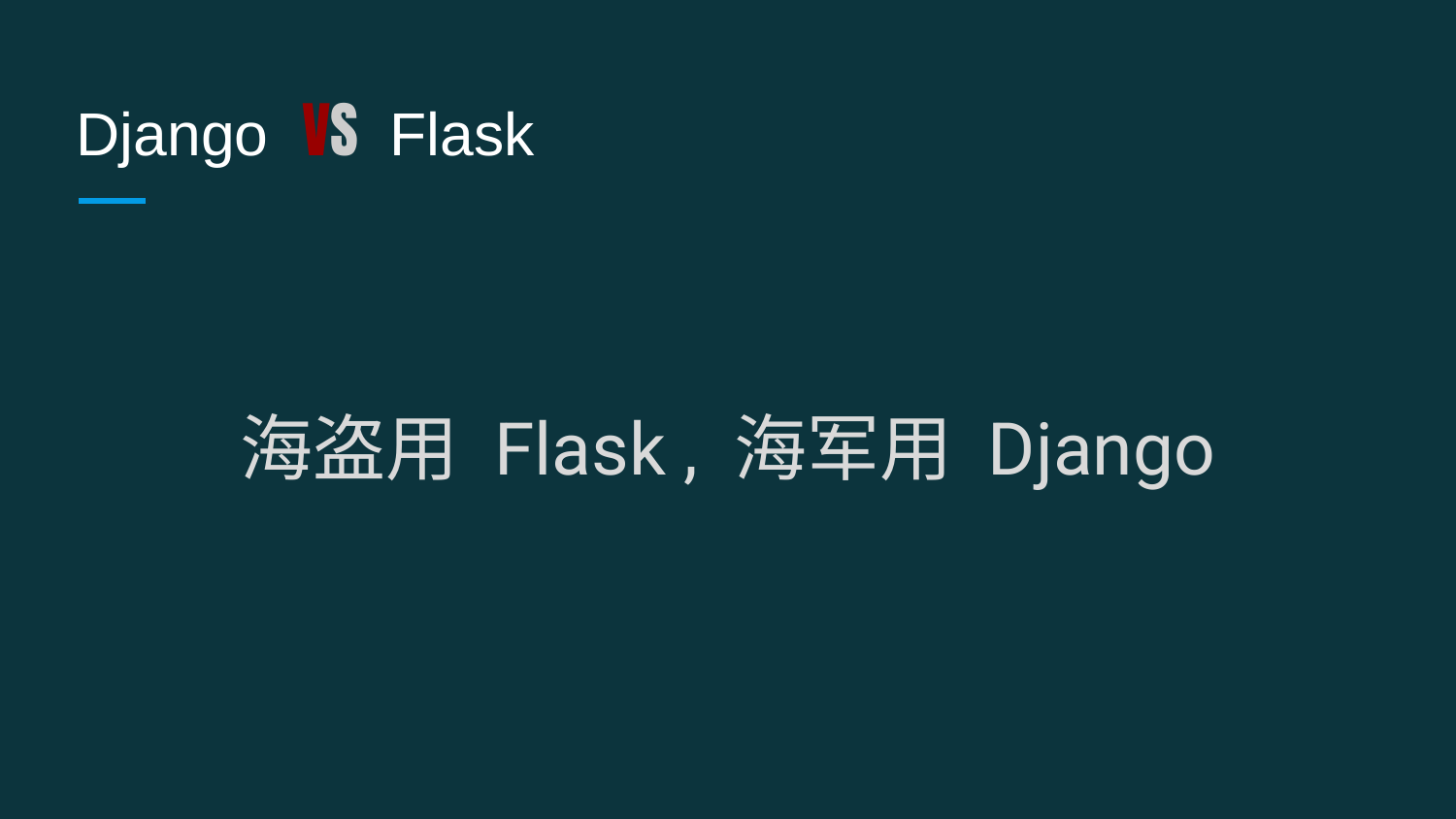

# Django  VS  Flask

海盗用 Flask , 海军用 Django